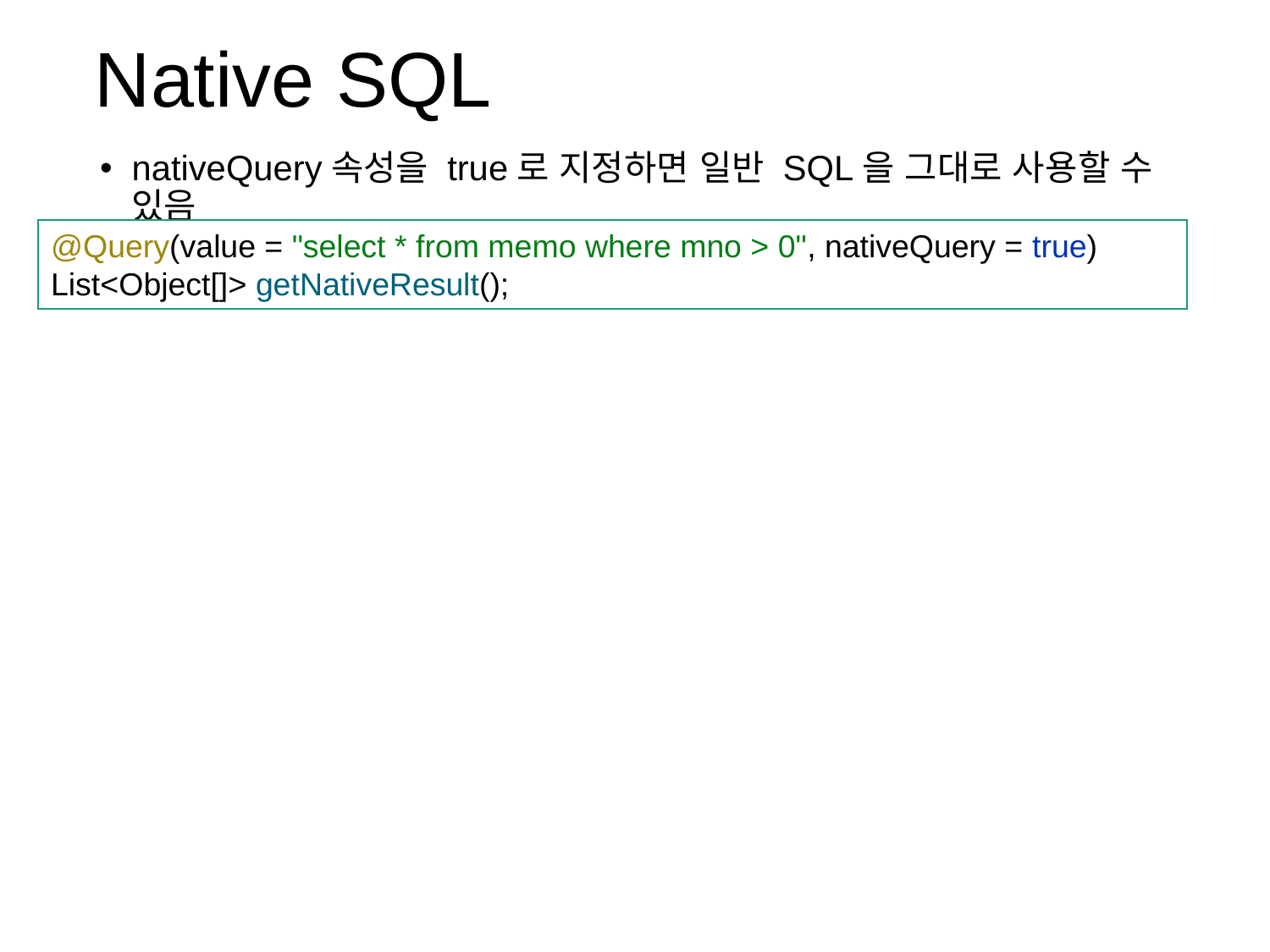

# Native SQL
nativeQuery속성을 true로 지정하면 일반 SQL을 그대로 사용할 수 있음
@Query(value = "select * from memo where mno > 0", nativeQuery = true)
List<Object[]> getNativeResult();